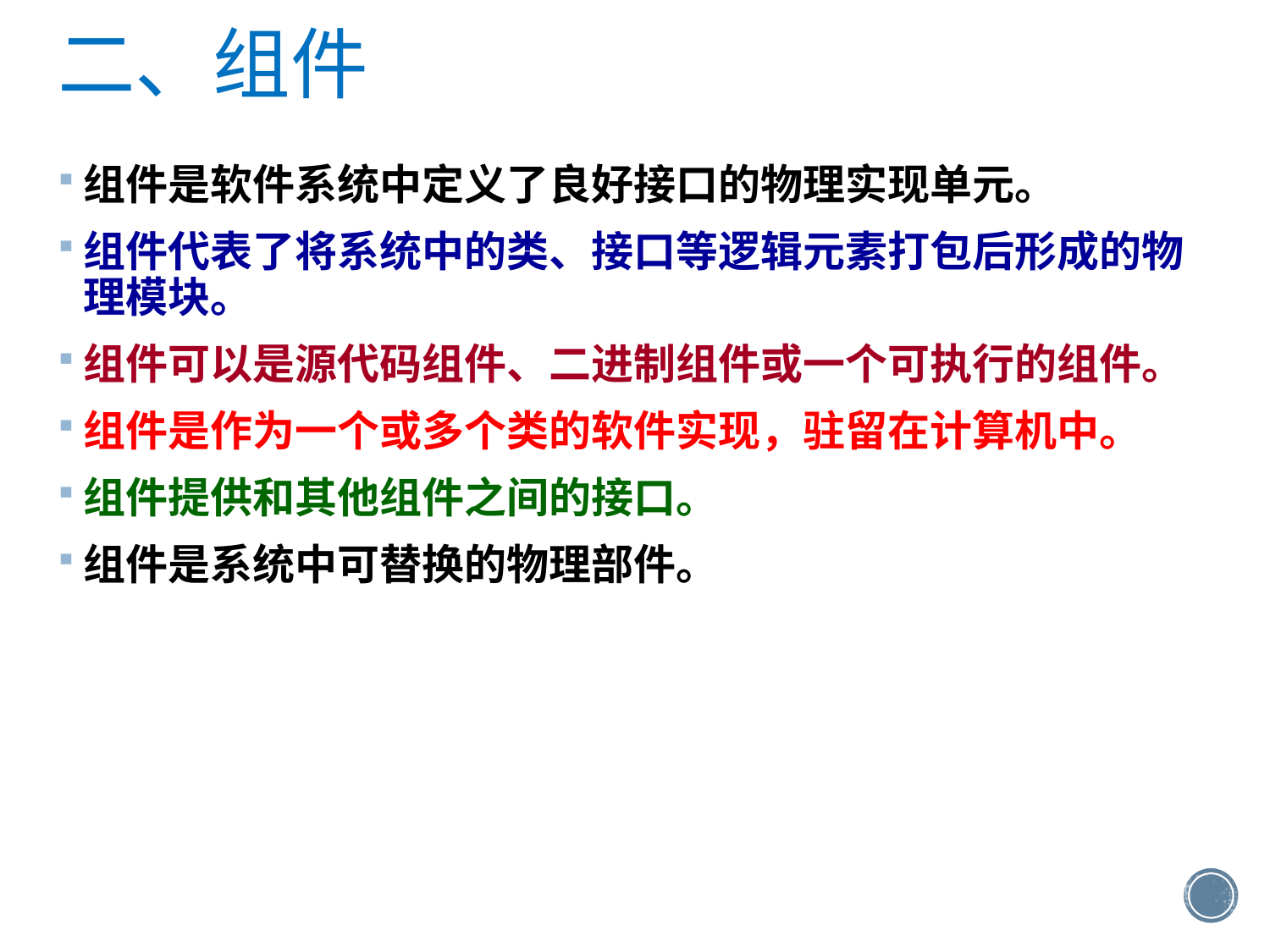

二、组件
组件是软件系统中定义了良好接口的物理实现单元。
组件代表了将系统中的类、接口等逻辑元素打包后形成的物理模块。
组件可以是源代码组件、二进制组件或一个可执行的组件。
组件是作为一个或多个类的软件实现，驻留在计算机中。
组件提供和其他组件之间的接口。
组件是系统中可替换的物理部件。